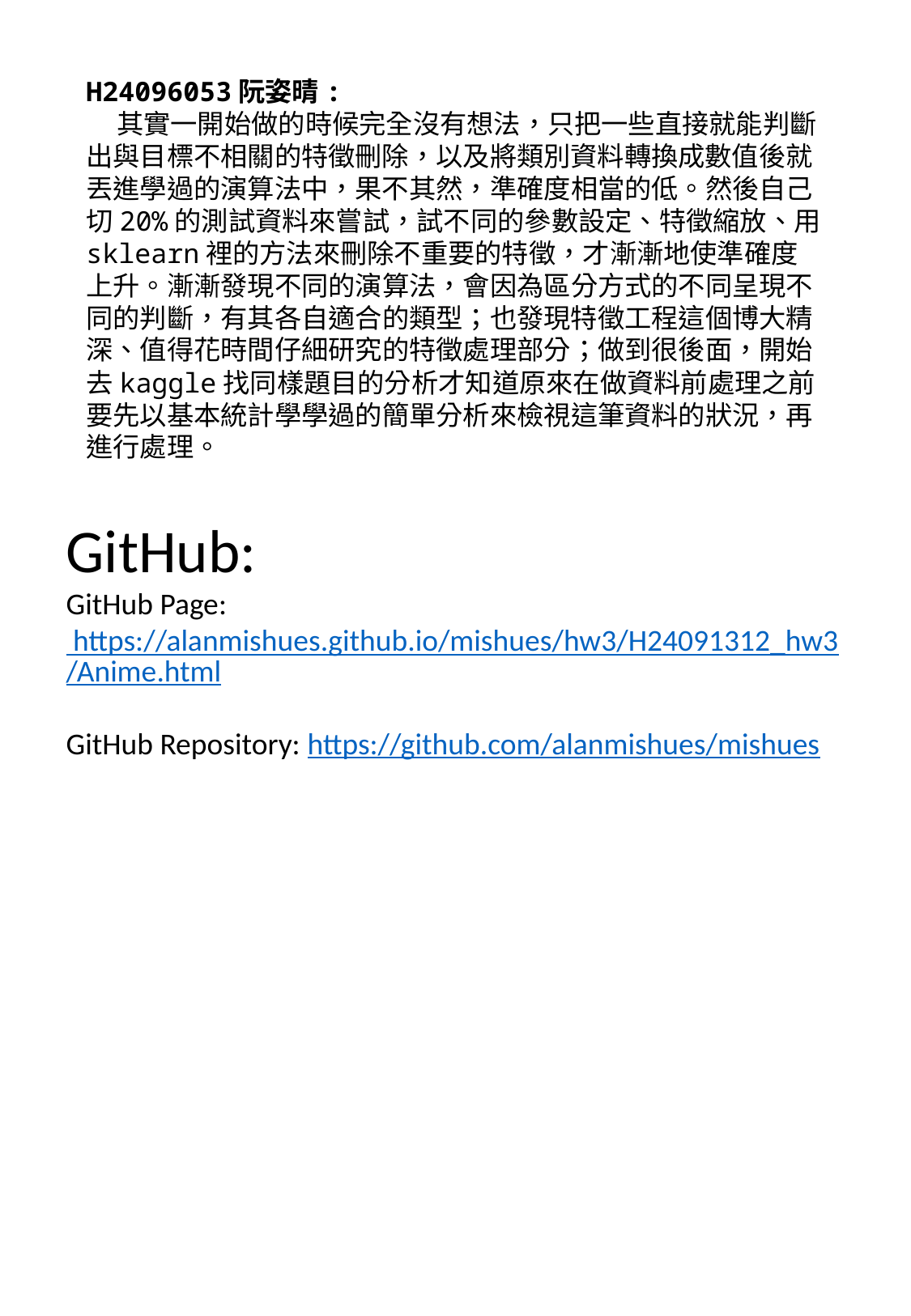

H24096053阮姿晴:
    其實一開始做的時候完全沒有想法，只把一些直接就能判斷出與目標不相關的特徵刪除，以及將類別資料轉換成數值後就丟進學過的演算法中，果不其然，準確度相當的低。然後自己切20%的測試資料來嘗試，試不同的參數設定、特徵縮放、用sklearn裡的方法來刪除不重要的特徵，才漸漸地使準確度上升。漸漸發現不同的演算法，會因為區分方式的不同呈現不同的判斷，有其各自適合的類型；也發現特徵工程這個博大精深、值得花時間仔細研究的特徵處理部分；做到很後面，開始去kaggle找同樣題目的分析才知道原來在做資料前處理之前要先以基本統計學學過的簡單分析來檢視這筆資料的狀況，再進行處理。

GitHub:
GitHub Page: https://alanmishues.github.io/mishues/hw3/H24091312_hw3/Anime.html
GitHub Repository: https://github.com/alanmishues/mishues